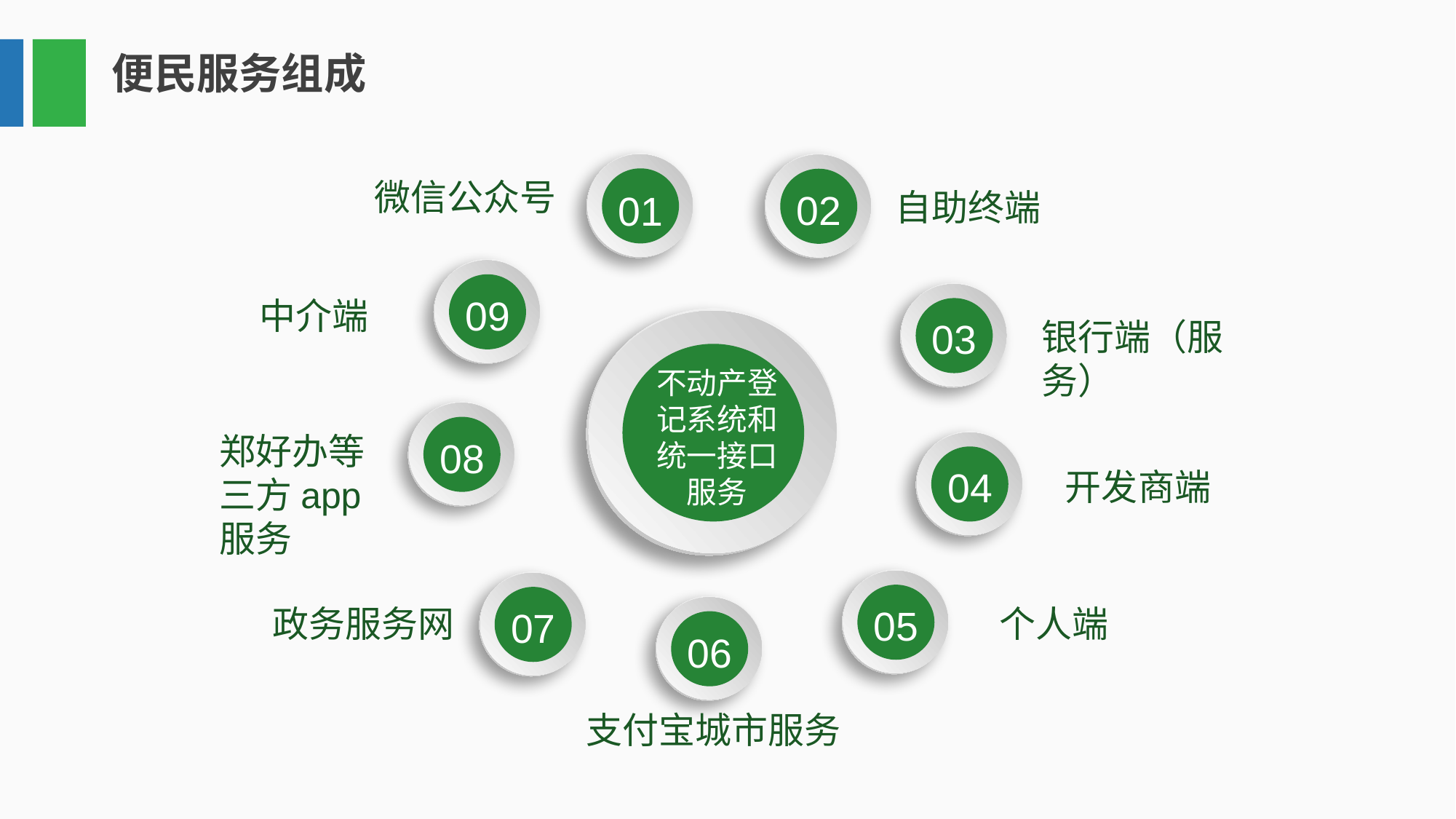

便民服务组成

01
微信公众号

02
自助终端

09
中介端

03
银行端（服务）

不动产登记系统和统一接口服务

08
郑好办等三方app服务

04
开发商端

05
个人端

07
政务服务网

06
支付宝城市服务